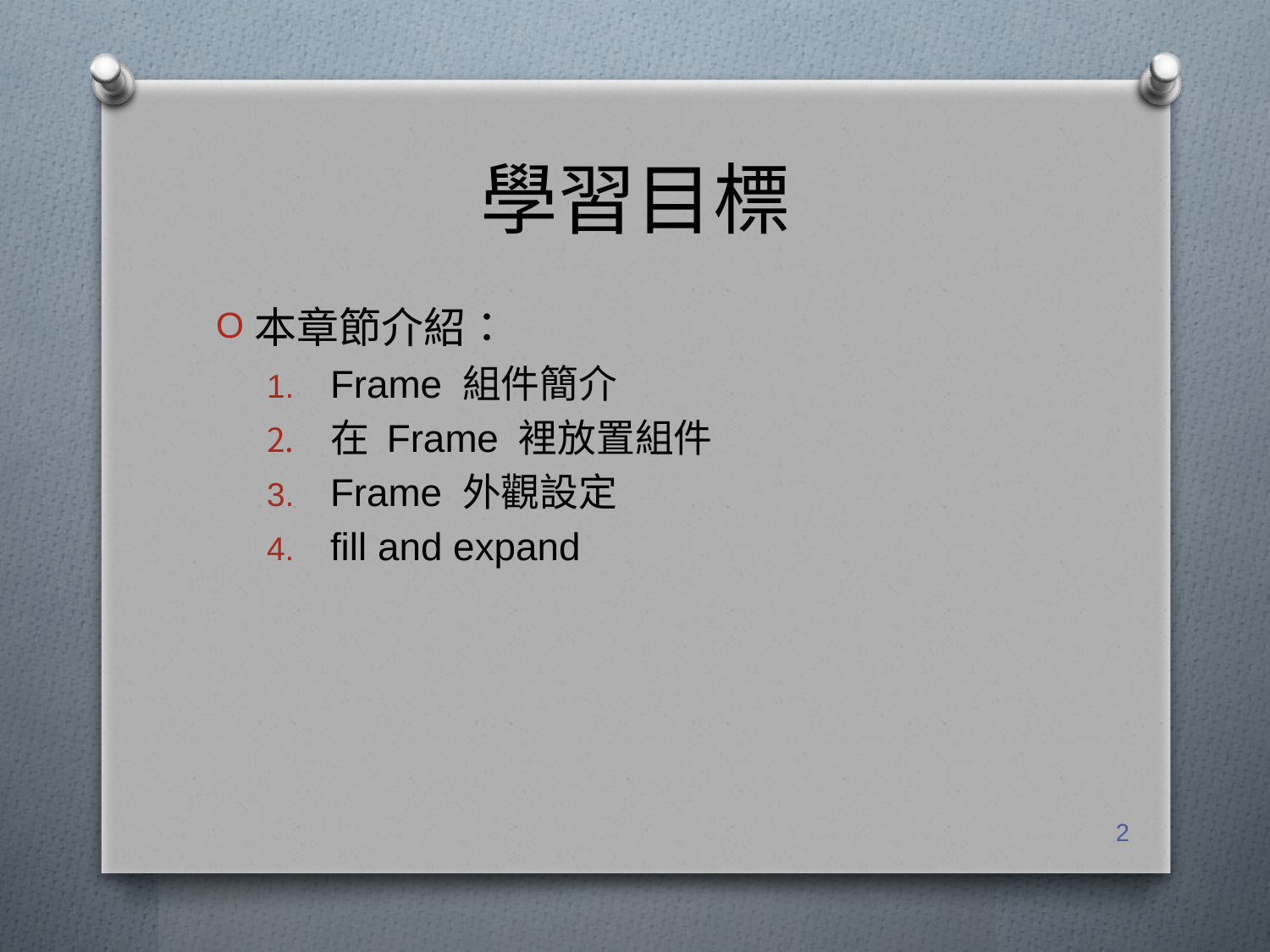

# 學習目標
本章節介紹：
Frame 組件簡介
在 Frame 裡放置組件
Frame 外觀設定
fill and expand
2